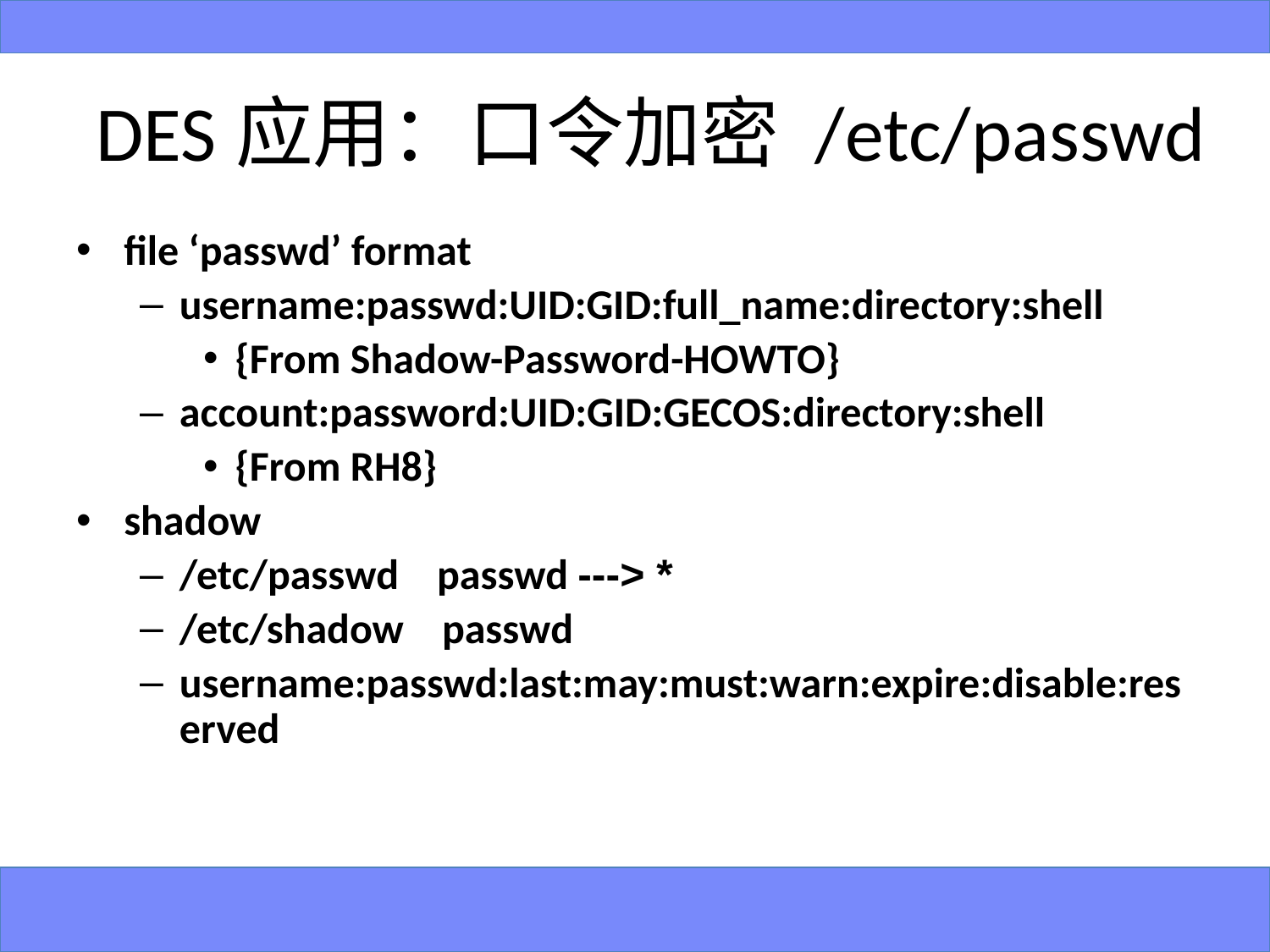

# DES应用：口令加密 /etc/passwd
file ‘passwd’ format
username:passwd:UID:GID:full_name:directory:shell
{From Shadow-Password-HOWTO}
account:password:UID:GID:GECOS:directory:shell
{From RH8}
shadow
/etc/passwd    passwd ---> *
/etc/shadow    passwd
username:passwd:last:may:must:warn:expire:disable:reserved